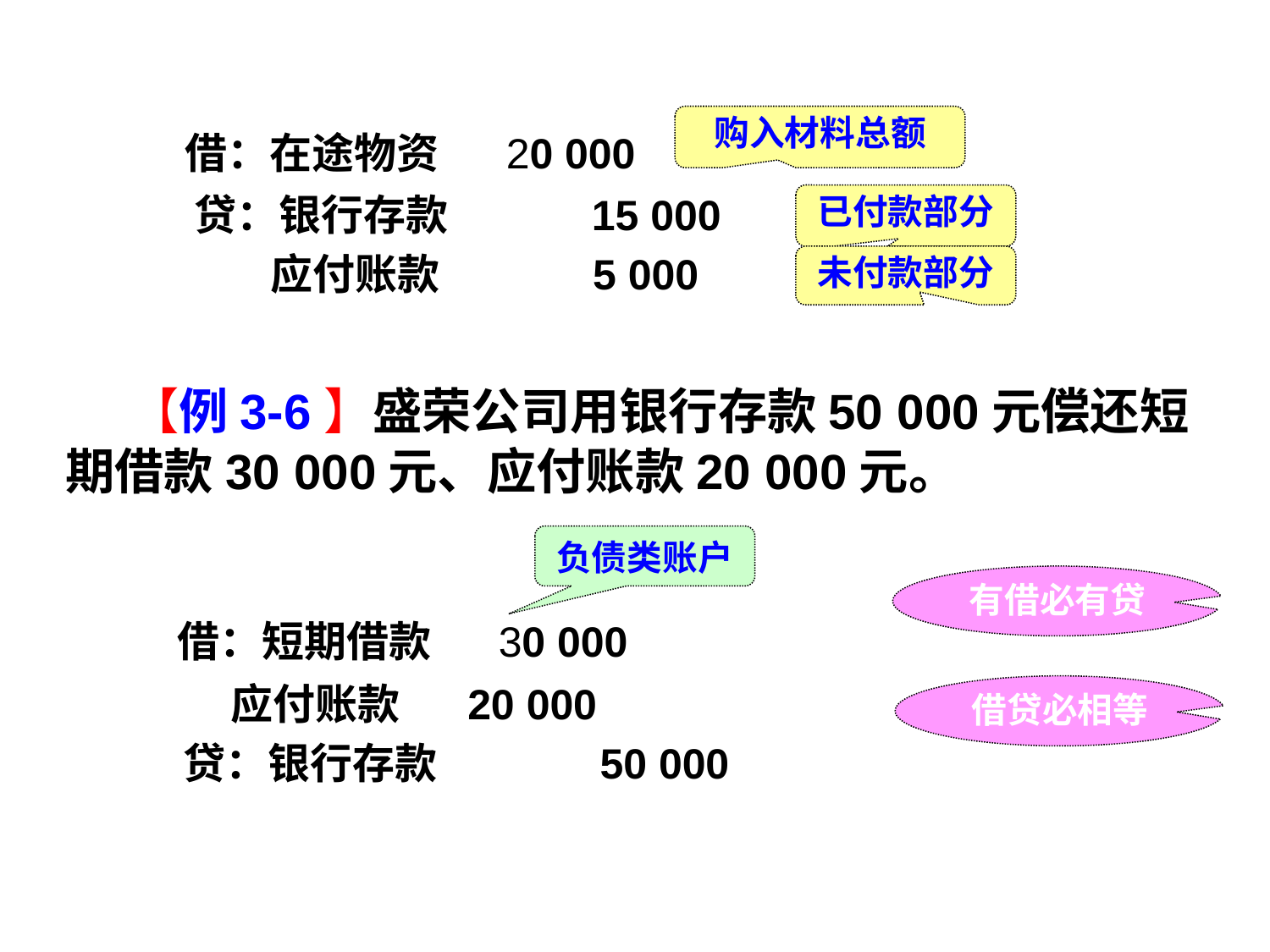

借：在途物资      20 000
        贷：银行存款              15 000
                应付账款               5 000
购入材料总额
已付款部分
未付款部分
    【例3-6】盛荣公司用银行存款50 000元偿还短期借款30 000元、应付账款20 000元。
负债类账户
有借必有贷
借贷必相等
      借：短期借款      30 000
              应付账款      20 000
         贷：银行存款                50 000

41